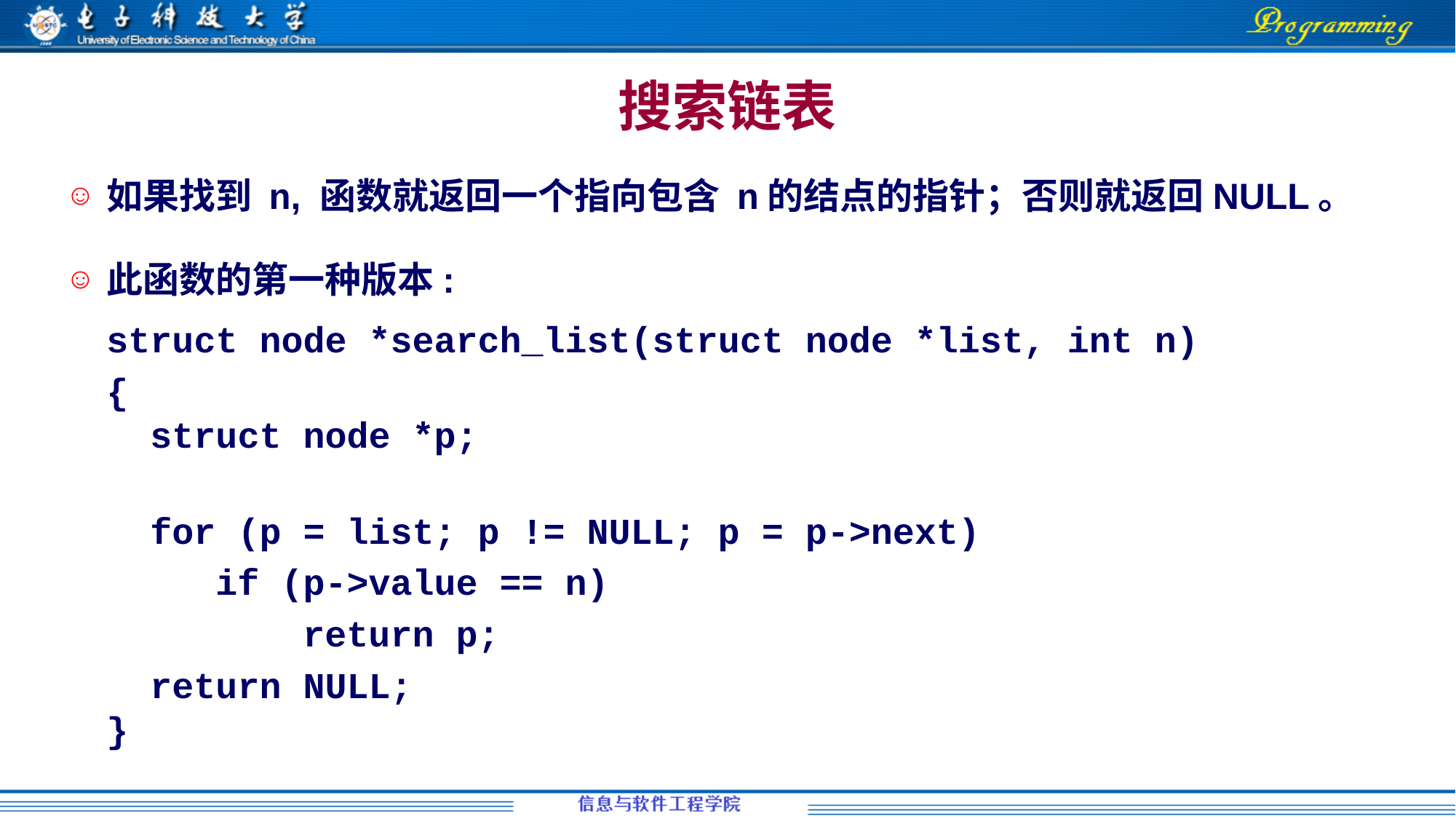

# 搜索链表
如果找到 n, 函数就返回一个指向包含 n的结点的指针；否则就返回NULL。
此函数的第一种版本:
	struct node *search_list(struct node *list, int n)
	{
	  struct node *p;

	  for (p = list; p != NULL; p = p->next)
	     if (p->value == n)
	         return p;
	  return NULL;
	}